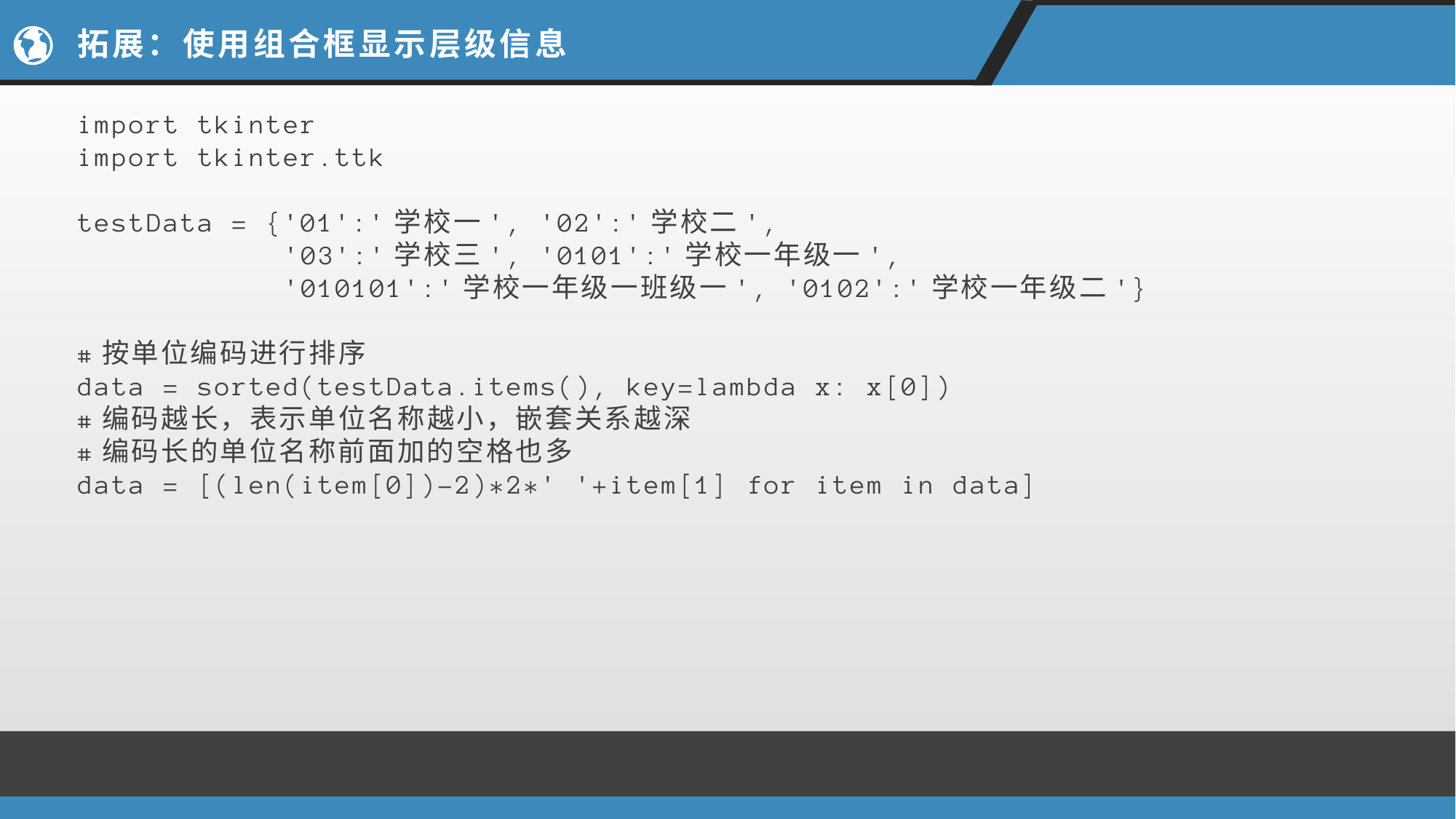

# 拓展：使用组合框显示层级信息

import tkinter
import tkinter.ttk

testData = {'01':'学校一', '02':'学校二',
            '03':'学校三', '0101':'学校一年级一',
            '010101':'学校一年级一班级一', '0102':'学校一年级二'}

#按单位编码进行排序
data = sorted(testData.items(), key=lambda x: x[0])
#编码越长，表示单位名称越小，嵌套关系越深
#编码长的单位名称前面加的空格也多
data = [(len(item[0])-2)*2*' '+item[1] for item in data]